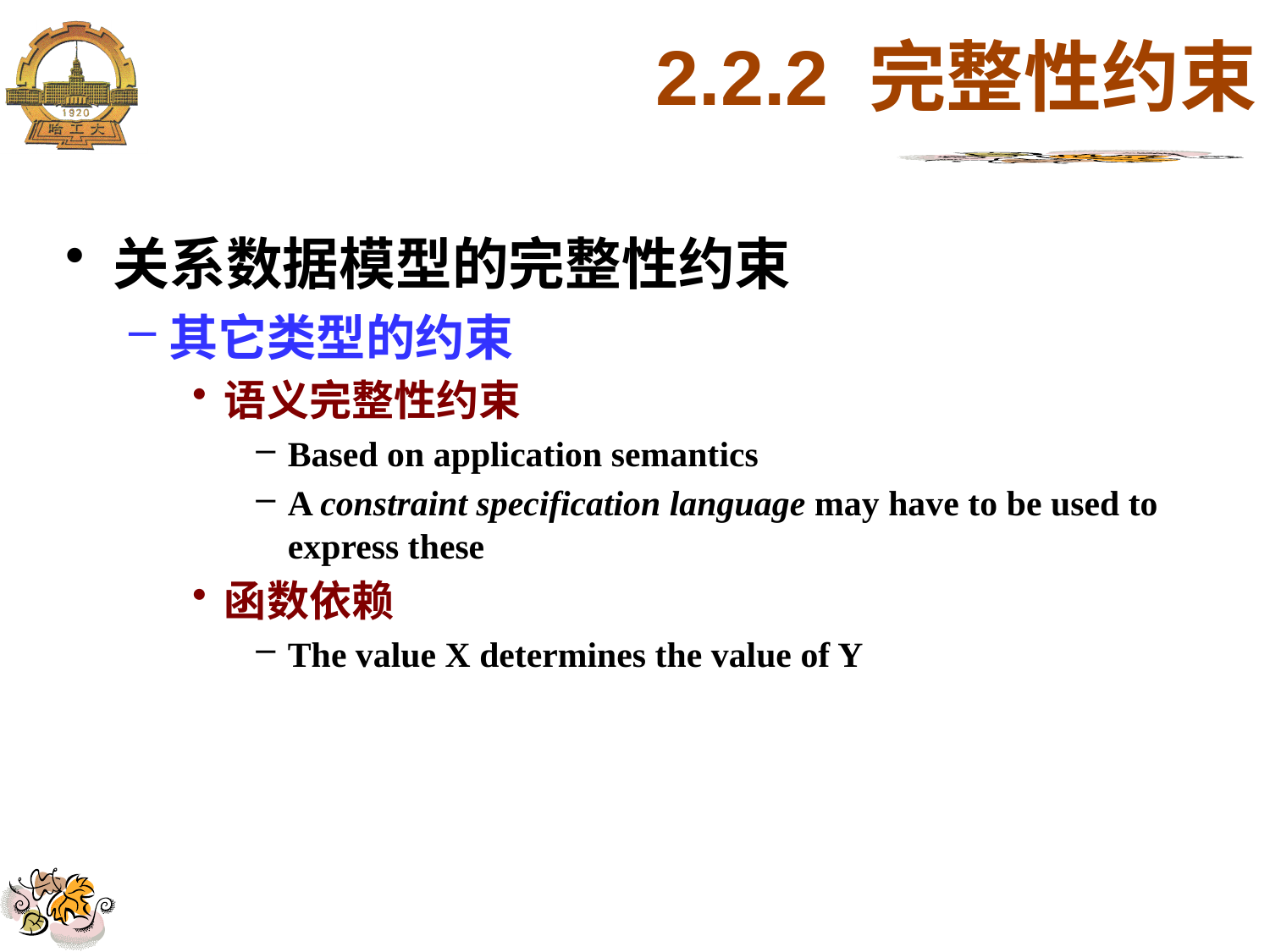

# 2.2.2 完整性约束
关系数据模型的完整性约束
其它类型的约束
语义完整性约束
Based on application semantics
A constraint specification language may have to be used to express these
函数依赖
The value X determines the value of Y